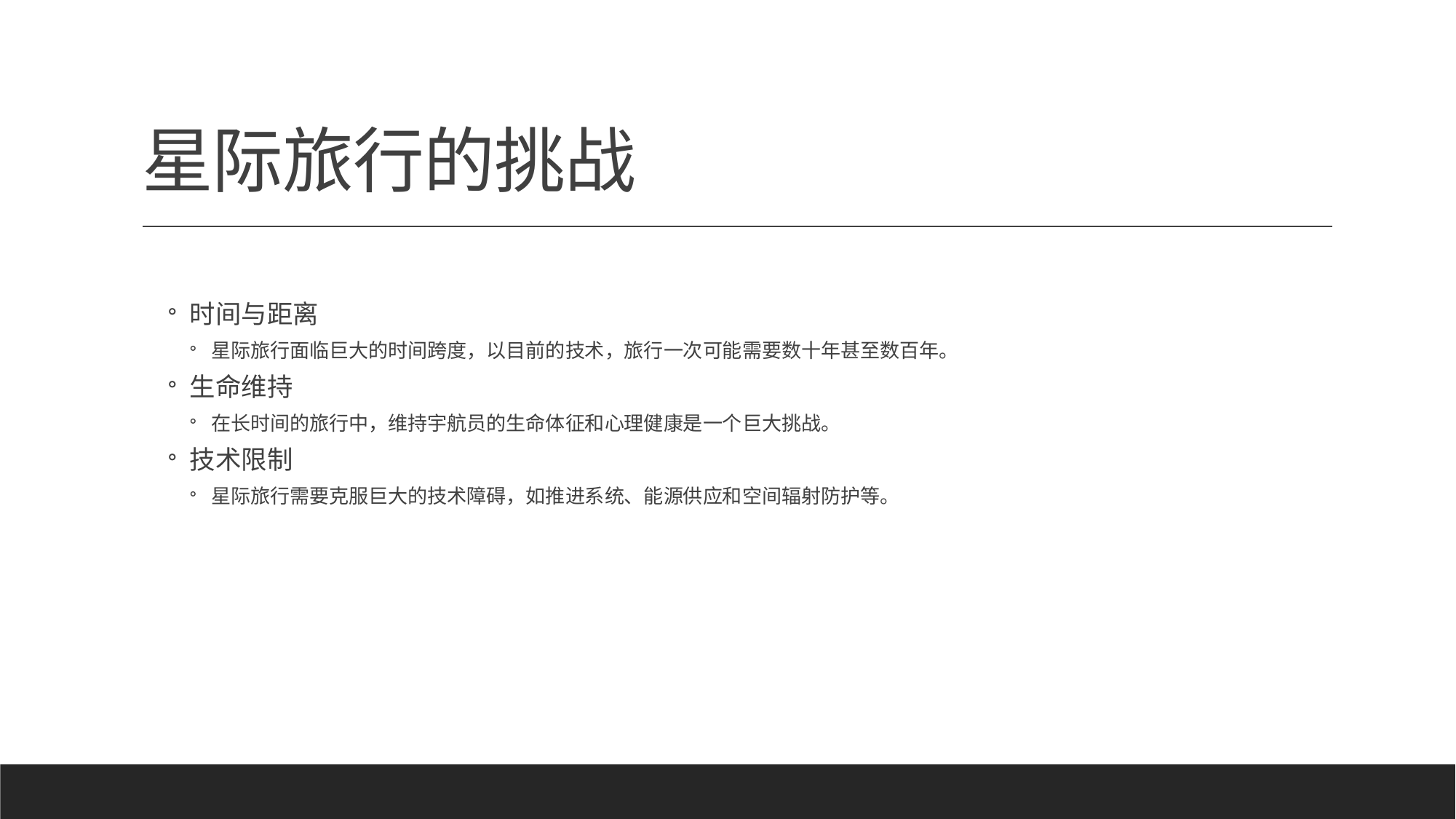

# 星际旅行的挑战

时间与距离
星际旅行面临巨大的时间跨度，以目前的技术，旅行一次可能需要数十年甚至数百年。
生命维持
在长时间的旅行中，维持宇航员的生命体征和心理健康是一个巨大挑战。
技术限制
星际旅行需要克服巨大的技术障碍，如推进系统、能源供应和空间辐射防护等。